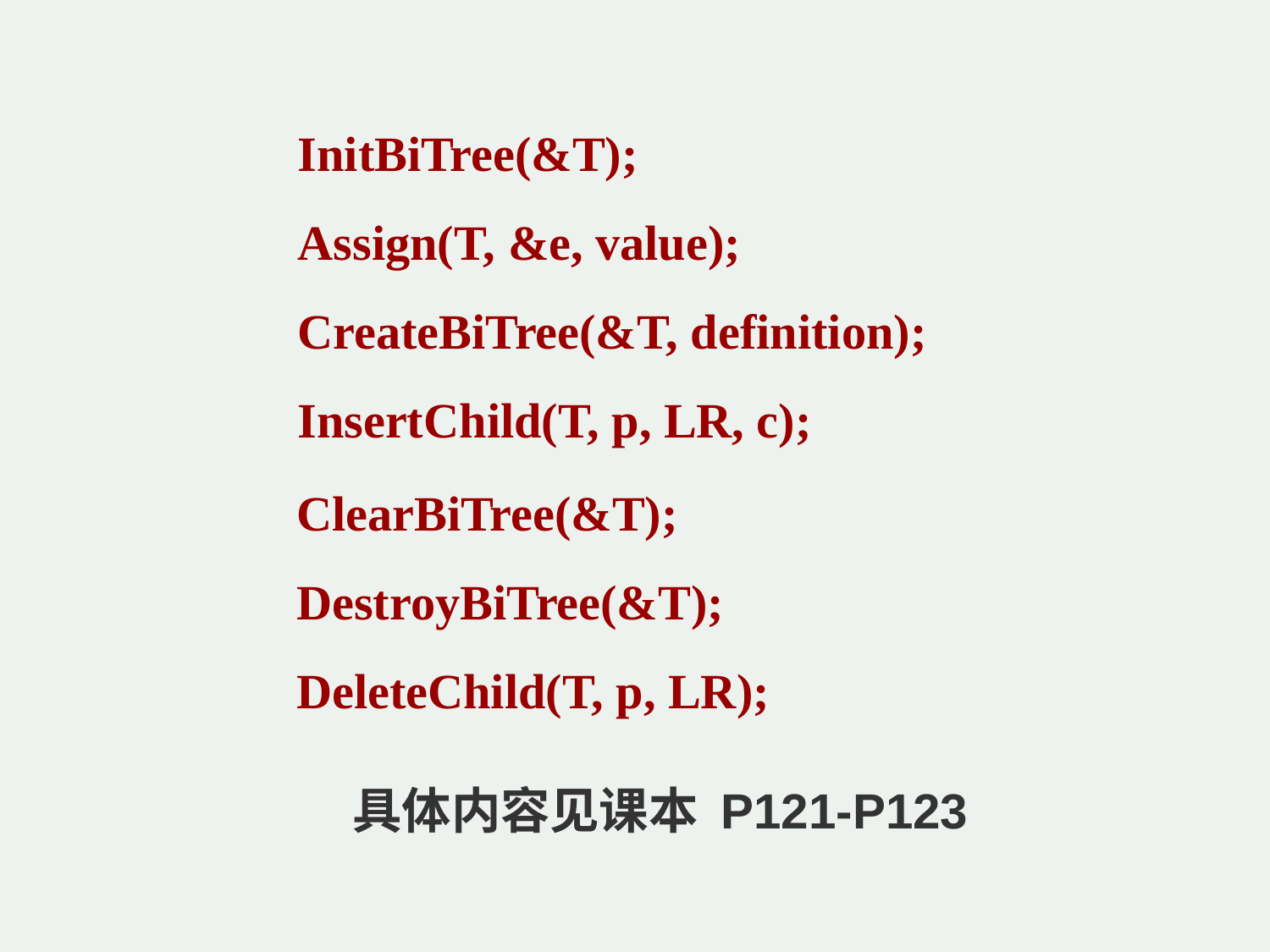

InitBiTree(&T);
   Assign(T, &e, value);
   CreateBiTree(&T, definition);
   InsertChild(T, p, LR, c);
ClearBiTree(&T);
DestroyBiTree(&T);
DeleteChild(T, p, LR);
     具体内容见课本 P121-P123